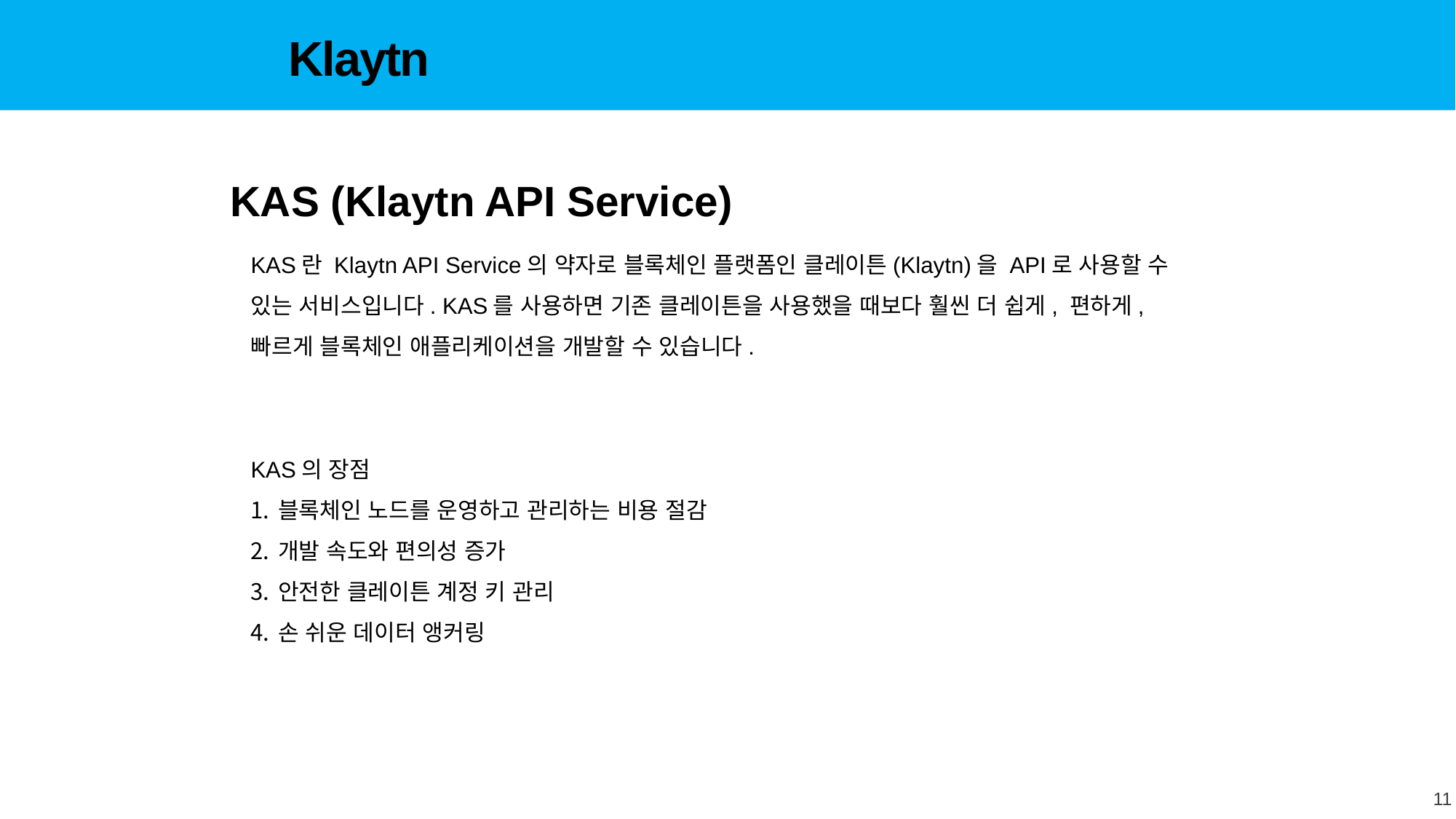

Klaytn
KAS (Klaytn API Service)
KAS란 Klaytn API Service의 약자로 블록체인 플랫폼인 클레이튼(Klaytn)을 API로 사용할 수 있는 서비스입니다. KAS를 사용하면 기존 클레이튼을 사용했을 때보다 훨씬 더 쉽게, 편하게, 빠르게 블록체인 애플리케이션을 개발할 수 있습니다.

KAS의 장점
블록체인 노드를 운영하고 관리하는 비용 절감
개발 속도와 편의성 증가
안전한 클레이튼 계정 키 관리
손 쉬운 데이터 앵커링